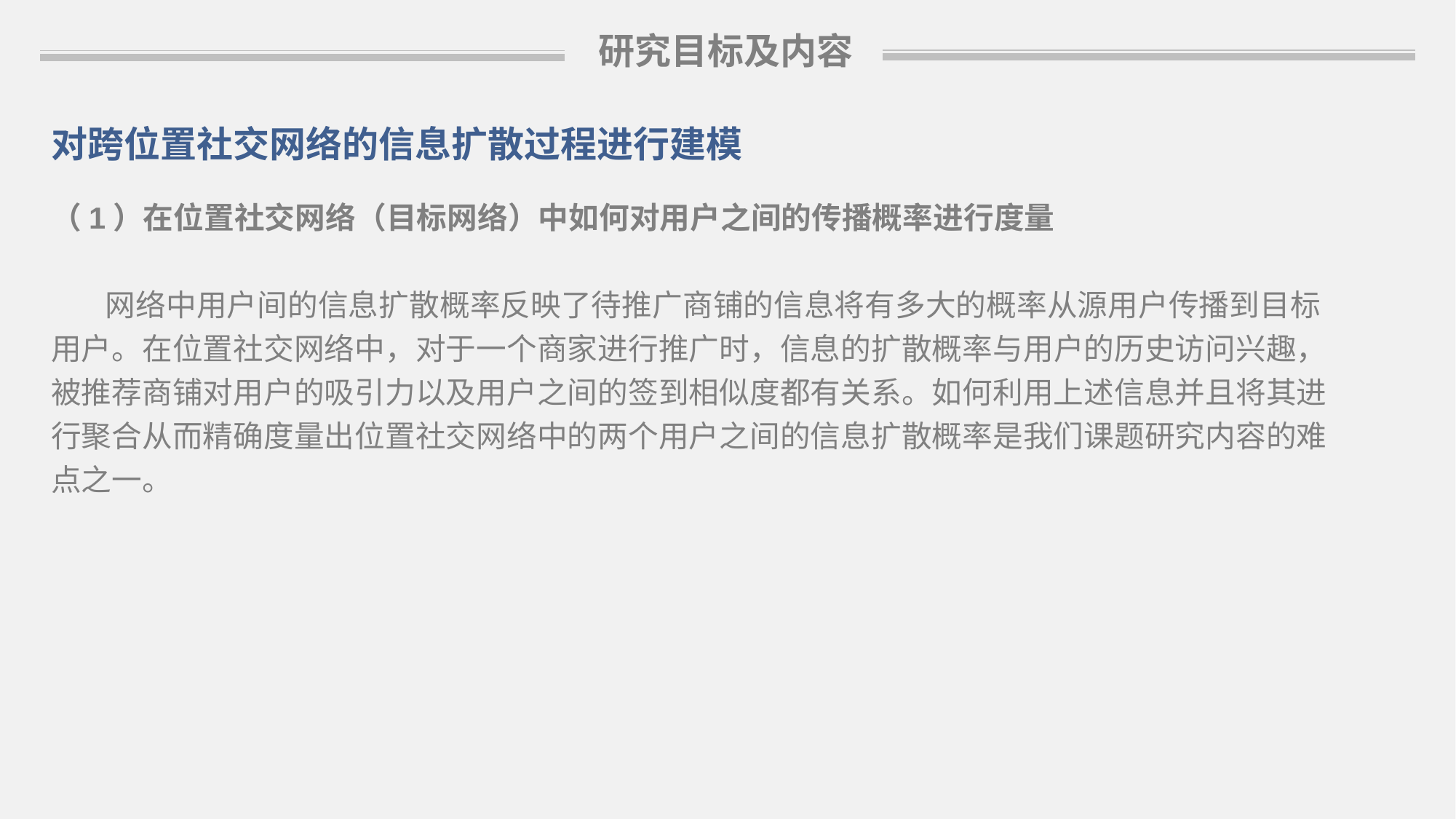

研究目标及内容
对跨位置社交网络的信息扩散过程进行建模
（1）在位置社交网络（目标网络）中如何对用户之间的传播概率进行度量

       网络中用户间的信息扩散概率反映了待推广商铺的信息将有多大的概率从源用户传播到目标用户。在位置社交网络中，对于一个商家进行推广时，信息的扩散概率与用户的历史访问兴趣，被推荐商铺对用户的吸引力以及用户之间的签到相似度都有关系。如何利用上述信息并且将其进行聚合从而精确度量出位置社交网络中的两个用户之间的信息扩散概率是我们课题研究内容的难点之一。